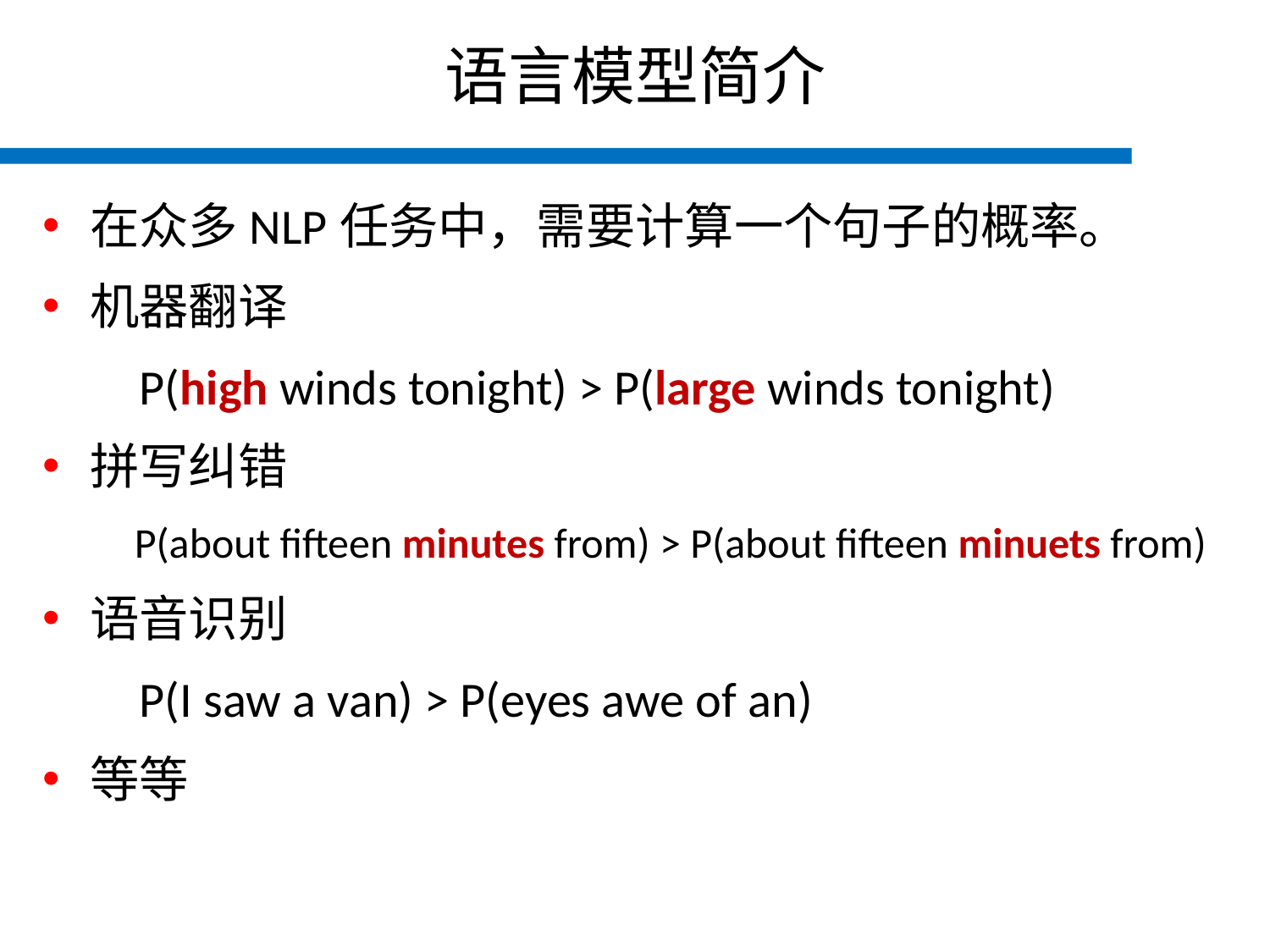

# 语言模型简介
在众多NLP任务中，需要计算一个句子的概率。
机器翻译
   P(high winds tonight) > P(large winds tonight)
拼写纠错
   P(about fifteen minutes from) > P(about fifteen minuets from)
语音识别
   P(I saw a van) > P(eyes awe of an)
等等